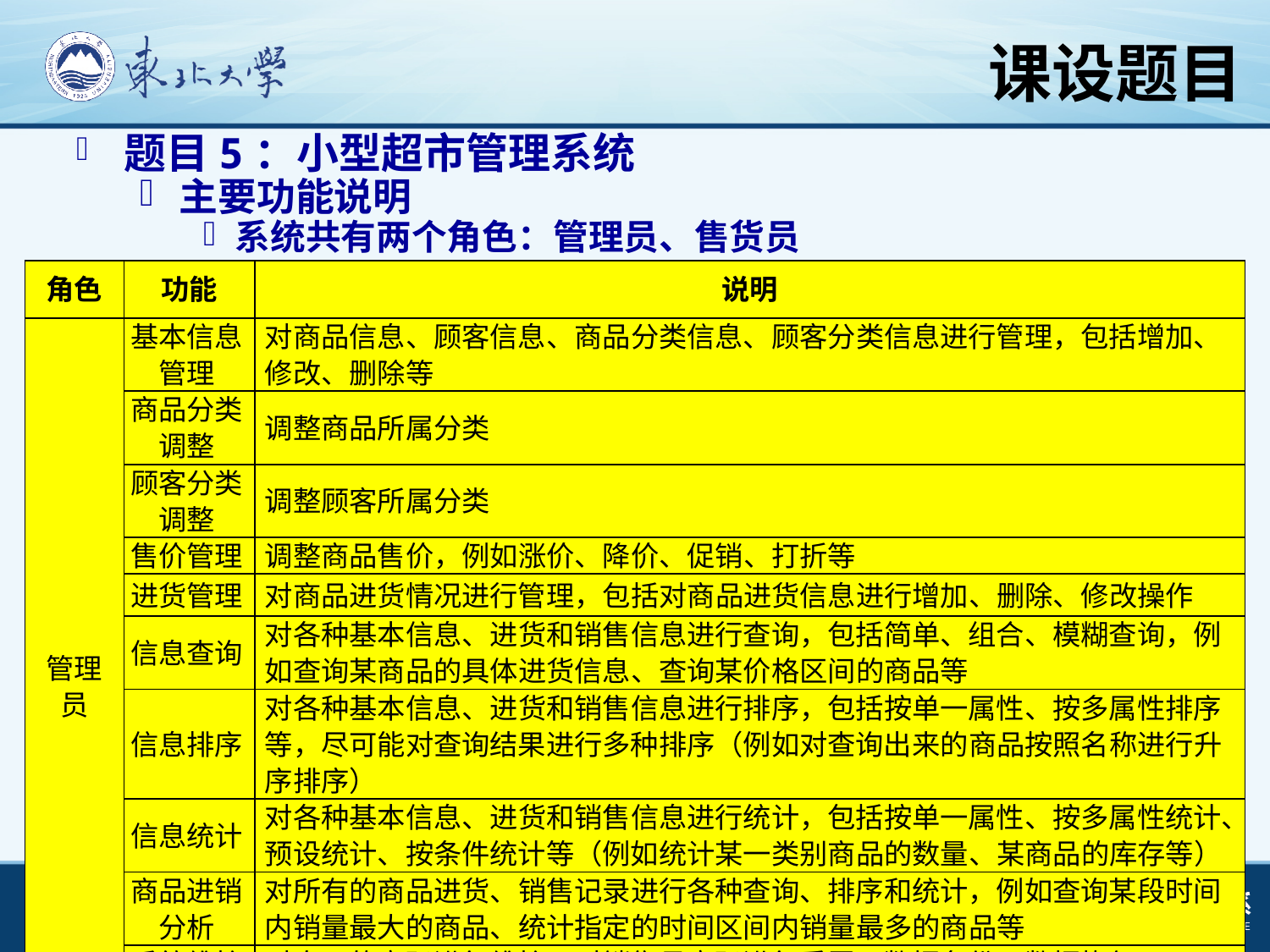

# 课设题目
题目5：小型超市管理系统
主要功能说明
系统共有两个角色：管理员、售货员

| 角色 | 功能 | 说明 |
| --- | --- | --- |
| 管理员 | 基本信息管理 | 对商品信息、顾客信息、商品分类信息、顾客分类信息进行管理，包括增加、修改、删除等 |
|  | 商品分类调整 | 调整商品所属分类 |
|  | 顾客分类调整 | 调整顾客所属分类 |
|  | 售价管理 | 调整商品售价，例如涨价、降价、促销、打折等 |
|  | 进货管理 | 对商品进货情况进行管理，包括对商品进货信息进行增加、删除、修改操作 |
|  | 信息查询 | 对各种基本信息、进货和销售信息进行查询，包括简单、组合、模糊查询，例如查询某商品的具体进货信息、查询某价格区间的商品等 |
|  | 信息排序 | 对各种基本信息、进货和销售信息进行排序，包括按单一属性、按多属性排序等，尽可能对查询结果进行多种排序（例如对查询出来的商品按照名称进行升序排序） |
|  | 信息统计 | 对各种基本信息、进货和销售信息进行统计，包括按单一属性、按多属性统计、预设统计、按条件统计等（例如统计某一类别商品的数量、某商品的库存等） |
|  | 商品进销分析 | 对所有的商品进货、销售记录进行各种查询、排序和统计，例如查询某段时间内销量最大的商品、统计指定的时间区间内销量最多的商品等 |
|  | 系统维护 | 对自己的密码进行维护、对销售员密码进行重置、数据备份、数据恢复 |
|  | 其他 | 可增加其他有用的功能，例如增加商品库存预警功能，当商品数量小于一定值时进行预警，提示进货。 |